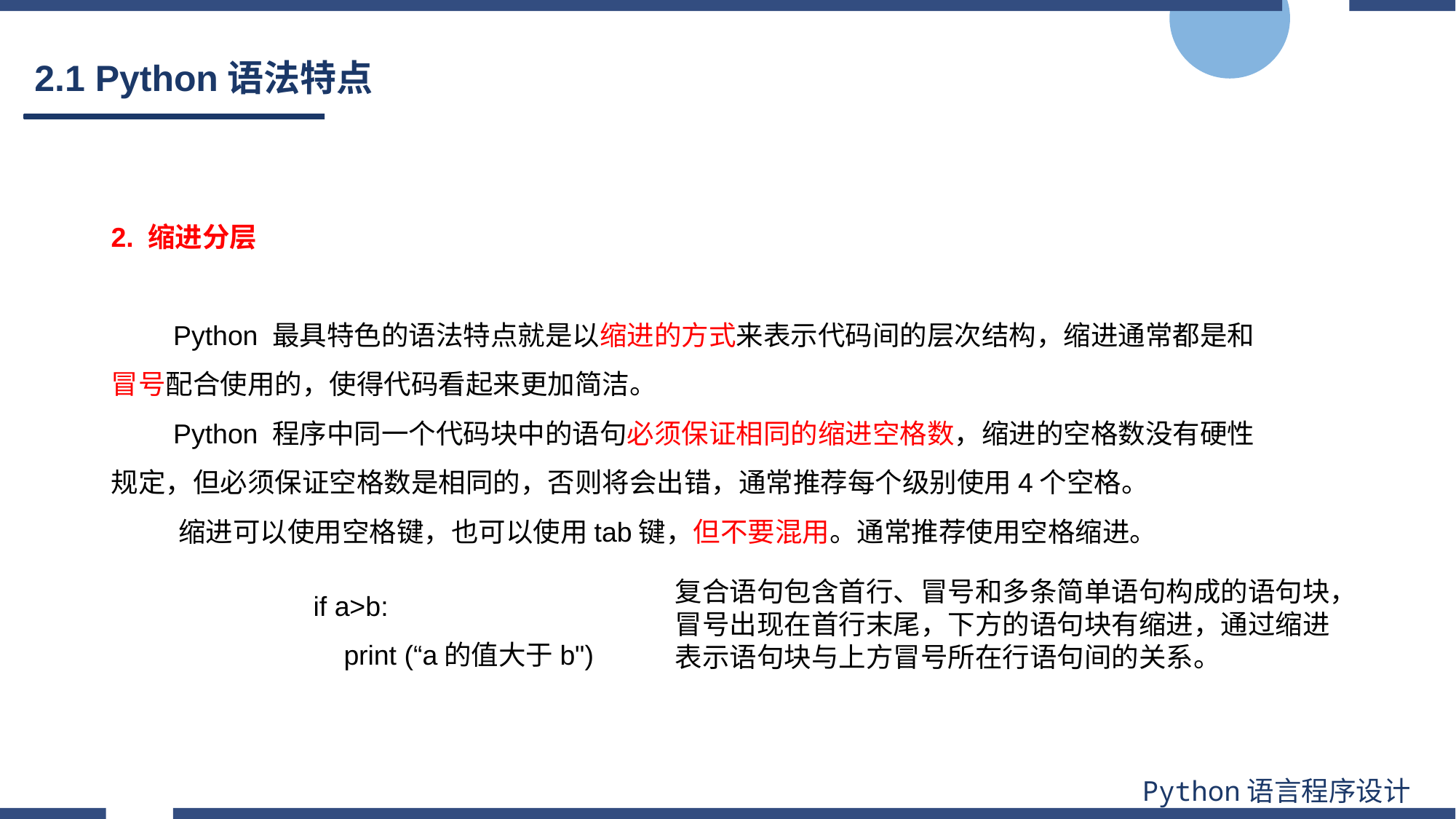

# 2.1 Python语法特点
2. 缩进分层

 Python 最具特色的语法特点就是以缩进的方式来表示代码间的层次结构，缩进通常都是和冒号配合使用的，使得代码看起来更加简洁。
 Python 程序中同一个代码块中的语句必须保证相同的缩进空格数，缩进的空格数没有硬性规定，但必须保证空格数是相同的，否则将会出错，通常推荐每个级别使用4个空格。
 缩进可以使用空格键，也可以使用tab键，但不要混用。通常推荐使用空格缩进。
if a>b:
    print (“a的值大于b")

复合语句包含首行、冒号和多条简单语句构成的语句块，冒号出现在首行末尾，下方的语句块有缩进，通过缩进表示语句块与上方冒号所在行语句间的关系。